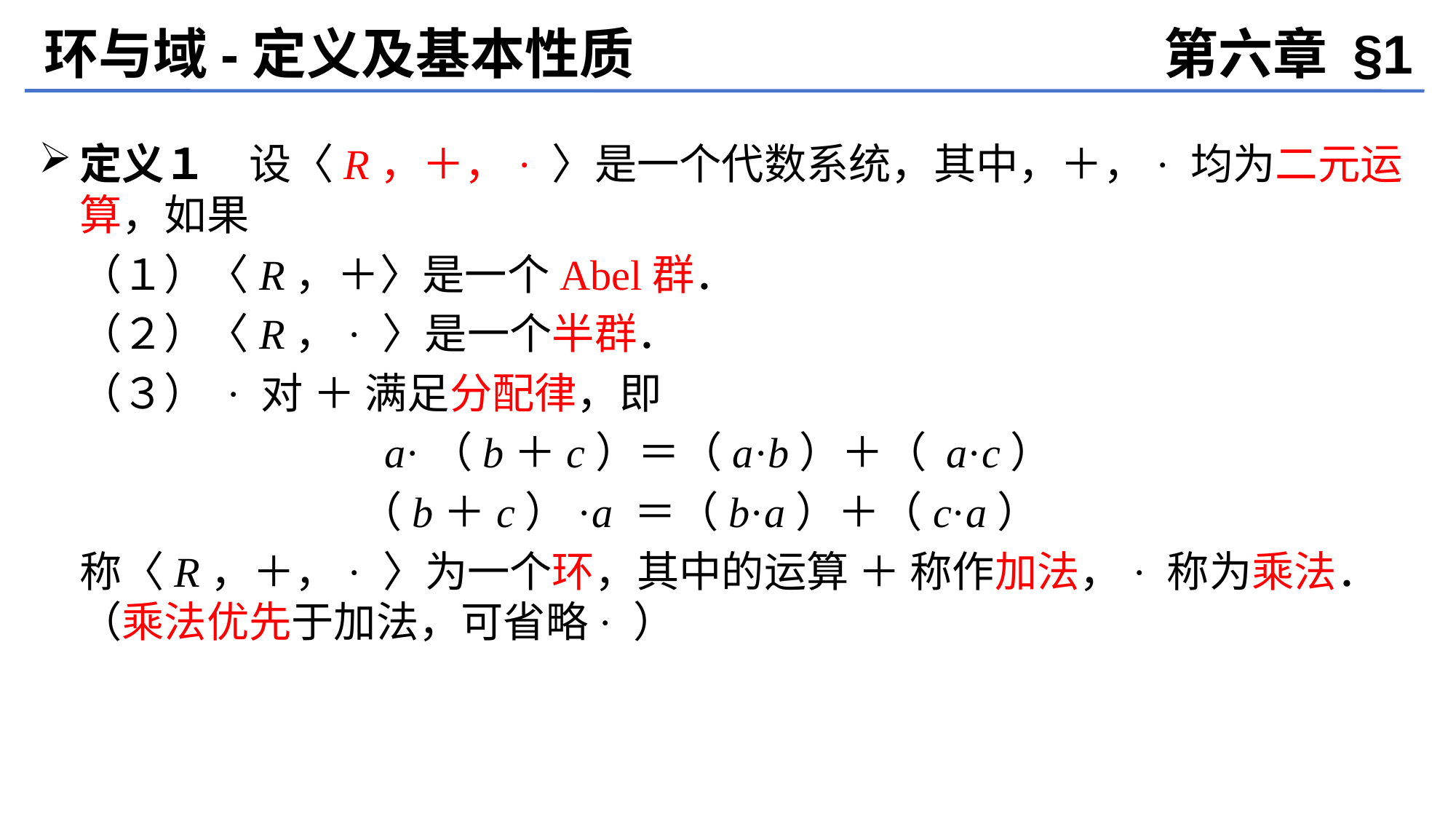

环与域-定义及基本性质
第六章 §1
定义１　设〈R，＋，· 〉是一个代数系统，其中，＋，· 均为二元运算，如果
	（１）〈R，＋〉是一个Abel群．
	（２）〈R，· 〉是一个半群．
	（３） · 对 ＋ 满足分配律，即
a·（b＋c）＝（a·b）＋（ a·c）
（b＋c）·a ＝（b·a）＋（c·a）
	称〈R，＋，· 〉为一个环，其中的运算 ＋ 称作加法，· 称为乘法． （乘法优先于加法，可省略· ）